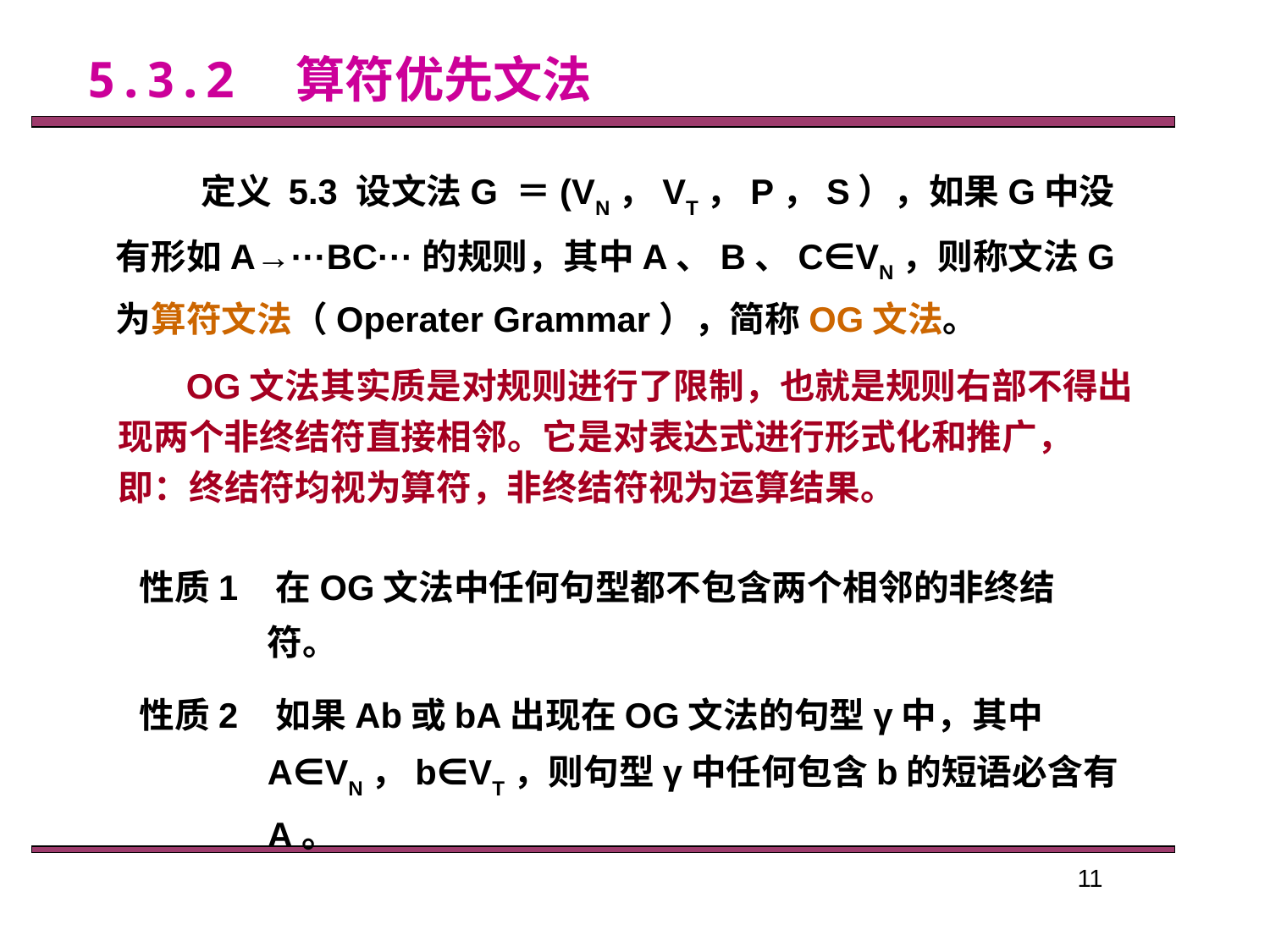

# 5.3.2　算符优先文法
定义 5.3 设文法G ＝(VN，VT，P，S），如果G中没有形如A→···BC···的规则，其中A、B、C∈VN，则称文法G为算符文法（Operater Grammar），简称OG文法。
OG文法其实质是对规则进行了限制，也就是规则右部不得出现两个非终结符直接相邻。它是对表达式进行形式化和推广，即：终结符均视为算符，非终结符视为运算结果。
性质1   在OG文法中任何句型都不包含两个相邻的非终结符。
性质2   如果Ab或bA出现在OG文法的句型γ中，其中A∈VN，b∈VT，则句型γ中任何包含b的短语必含有A。
11